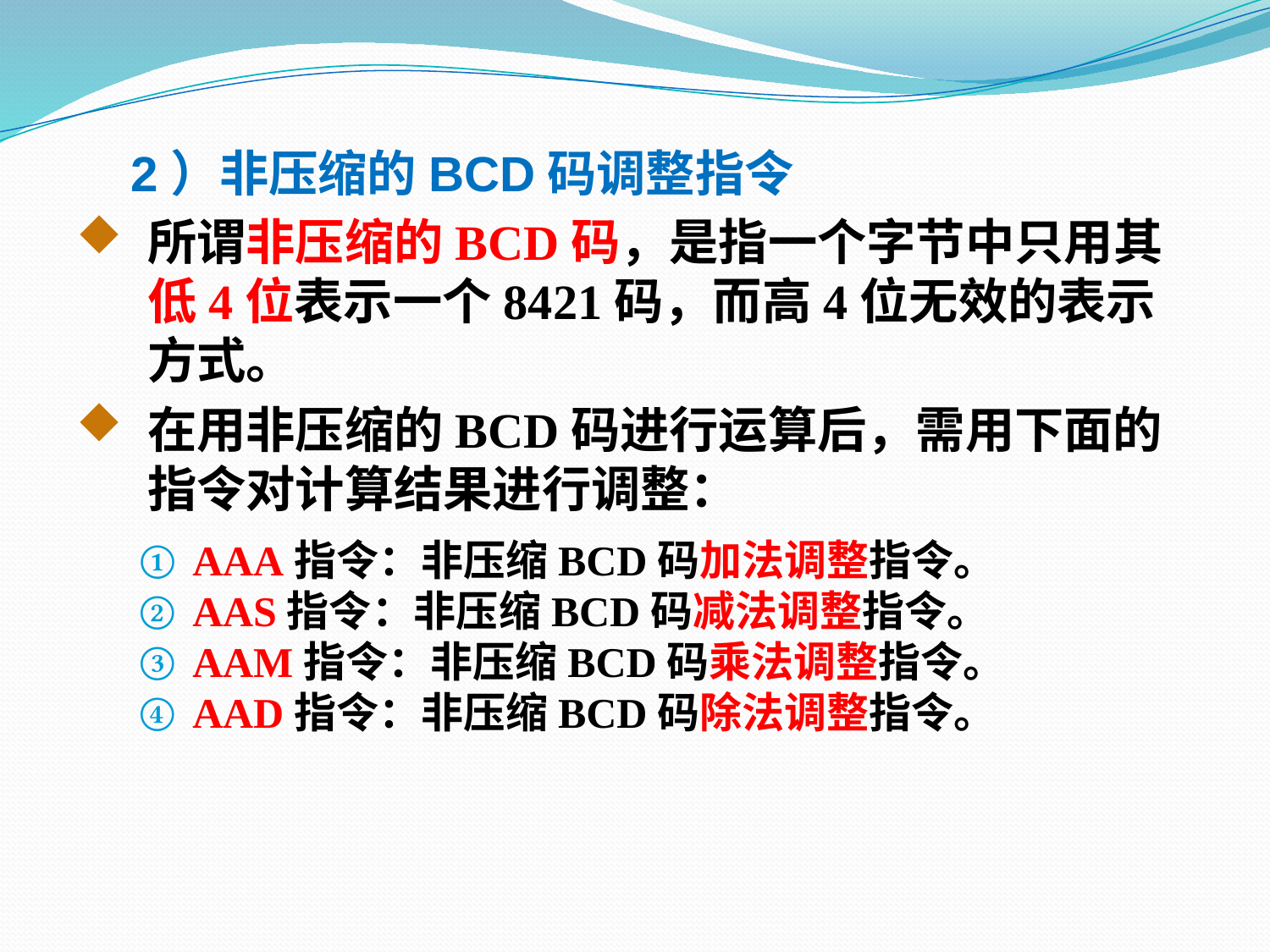

2）非压缩的BCD码调整指令
所谓非压缩的BCD码，是指一个字节中只用其低4位表示一个8421码，而高4位无效的表示方式。
在用非压缩的BCD码进行运算后，需用下面的指令对计算结果进行调整：

      ① AAA指令：非压缩BCD码加法调整指令。
      ② AAS指令：非压缩BCD码减法调整指令。
      ③ AAM指令：非压缩BCD码乘法调整指令。
      ④ AAD指令：非压缩BCD码除法调整指令。